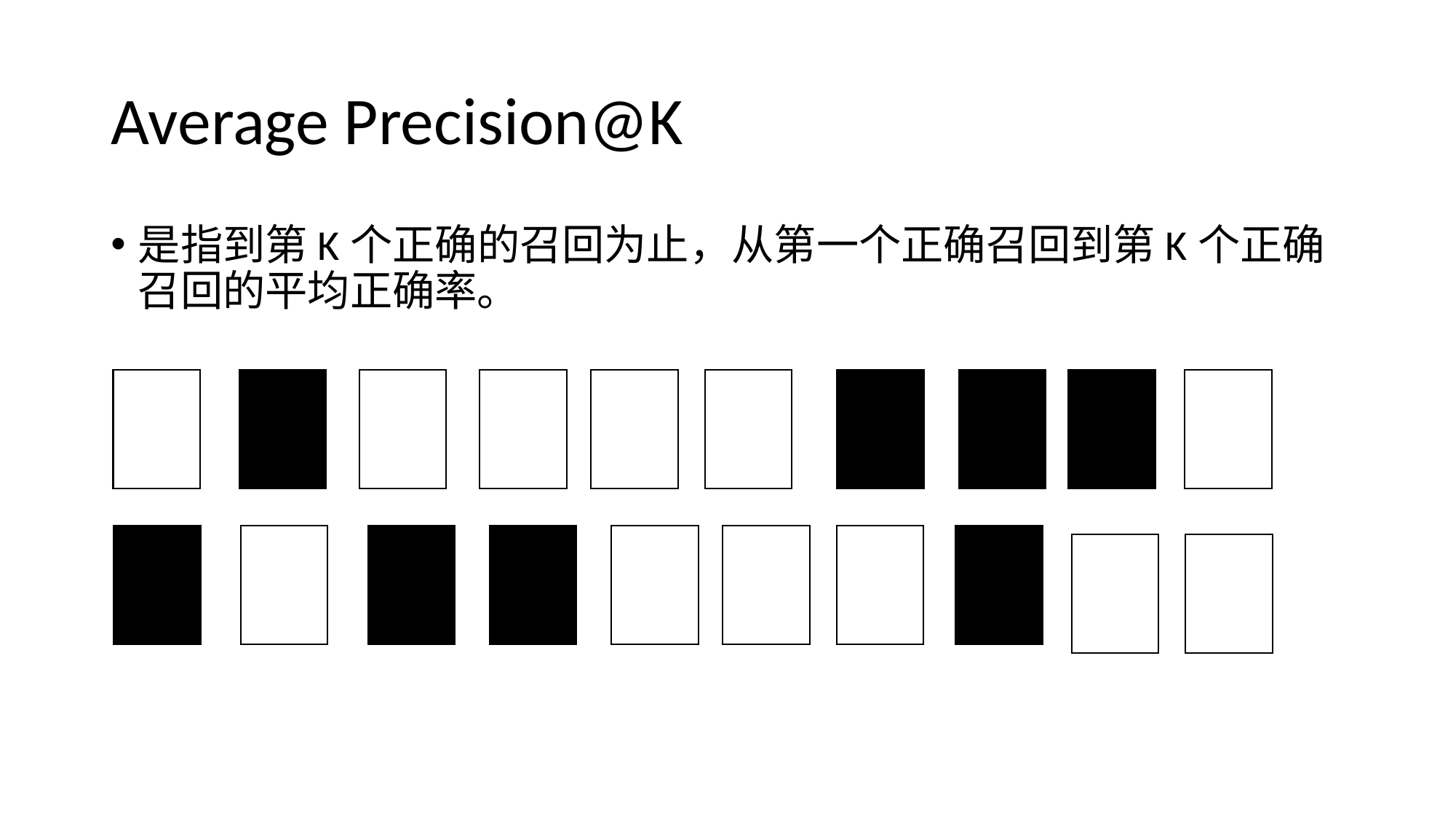

# Average Precision@K
是指到第K个正确的召回为止，从第一个正确召回到第K个正确召回的平均正确率。